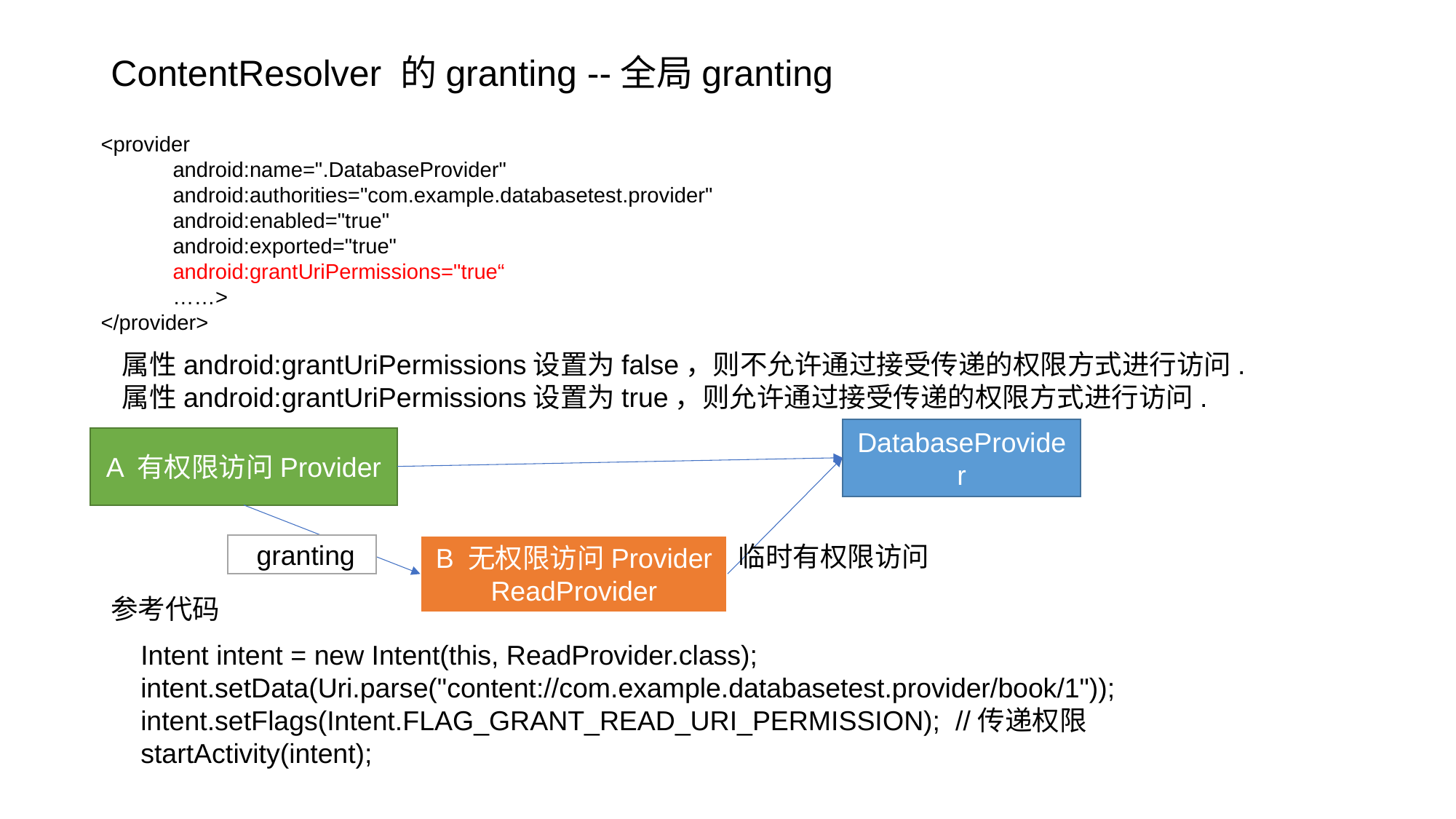

# ContentResolver 的granting --全局granting
<provider
            android:name=".DatabaseProvider"
            android:authorities="com.example.databasetest.provider"
            android:enabled="true"
            android:exported="true"
            android:grantUriPermissions="true“
            ……>
</provider>

属性android:grantUriPermissions设置为false，则不允许通过接受传递的权限方式进行访问.
属性android:grantUriPermissions设置为true，则允许通过接受传递的权限方式进行访问.
DatabaseProvider
A 有权限访问Provider
临时有权限访问
 granting
B 无权限访问Provider
ReadProvider
参考代码
Intent intent = new Intent(this, ReadProvider.class);
intent.setData(Uri.parse("content://com.example.databasetest.provider/book/1"));
intent.setFlags(Intent.FLAG_GRANT_READ_URI_PERMISSION);  //传递权限
startActivity(intent);